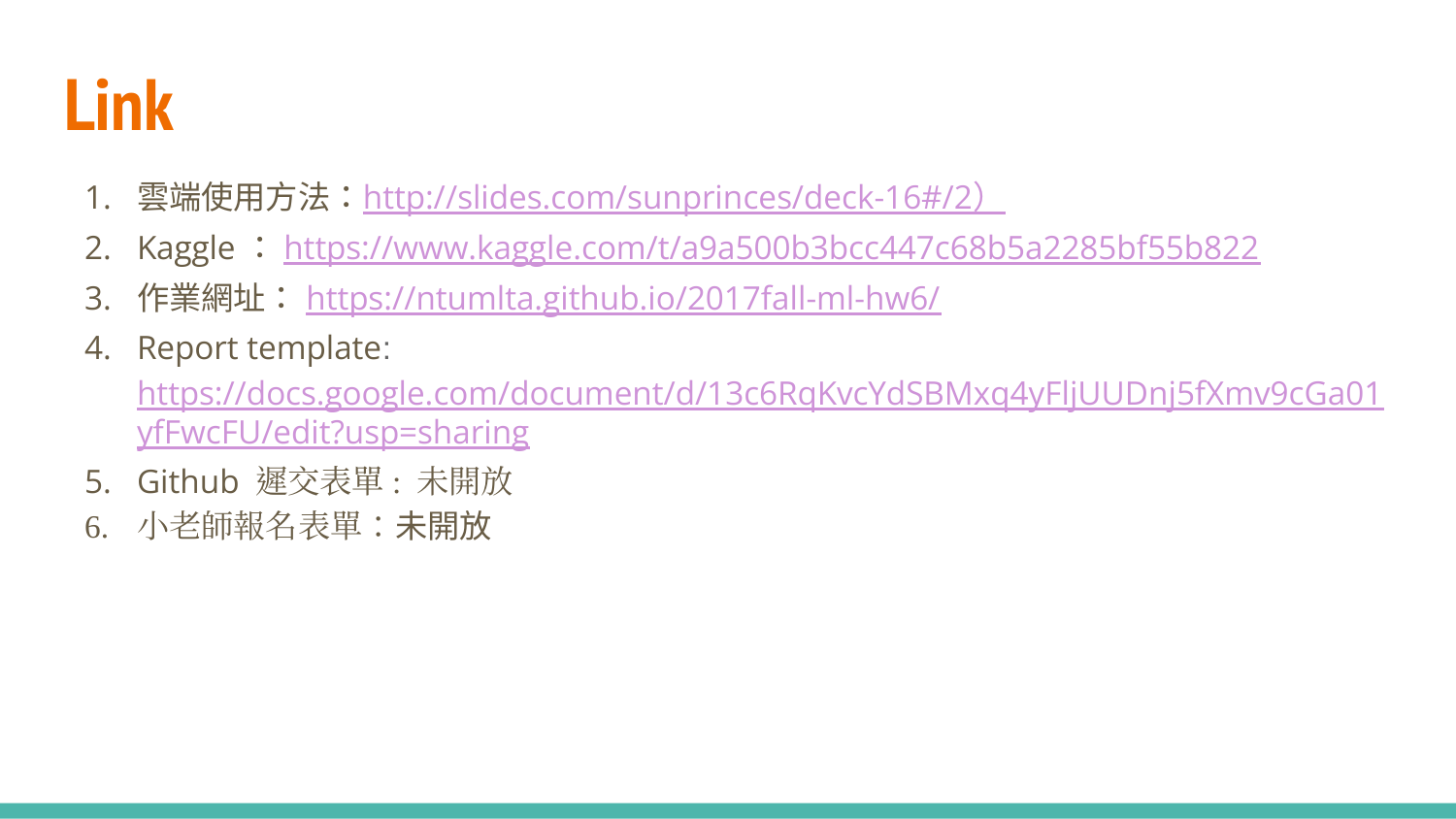

# Link

雲端使用方法：http://slides.com/sunprinces/deck-16#/2）
Kaggle：https://www.kaggle.com/t/a9a500b3bcc447c68b5a2285bf55b822
作業網址：https://ntumlta.github.io/2017fall-ml-hw6/
Report template: https://docs.google.com/document/d/13c6RqKvcYdSBMxq4yFljUUDnj5fXmv9cGa01yfFwcFU/edit?usp=sharing
Github 遲交表單: 未開放
小老師報名表單：未開放